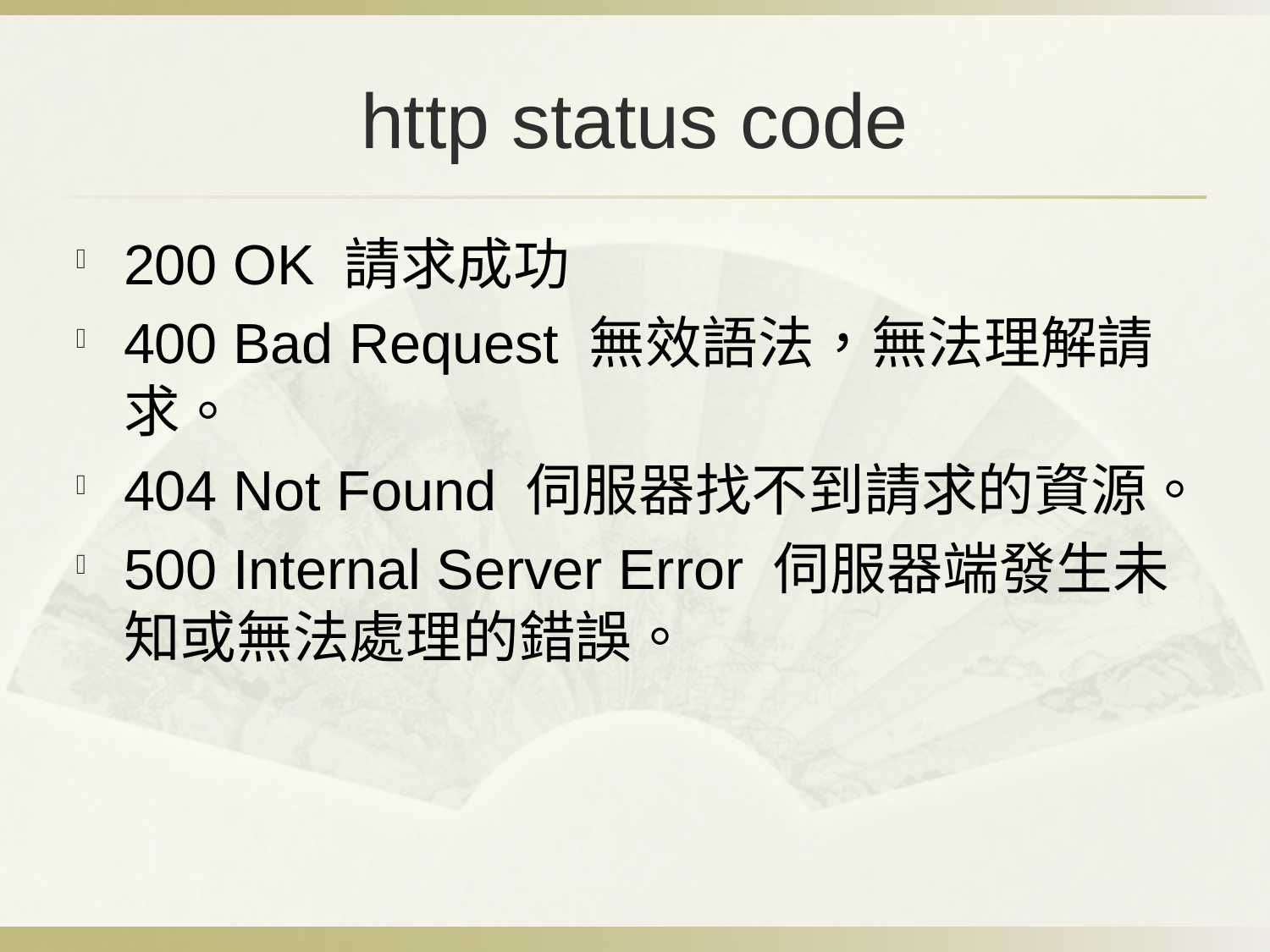

# http status code
200 OK 請求成功
400 Bad Request 無效語法，無法理解請求。
404 Not Found 伺服器找不到請求的資源。
500 Internal Server Error 伺服器端發生未知或無法處理的錯誤。